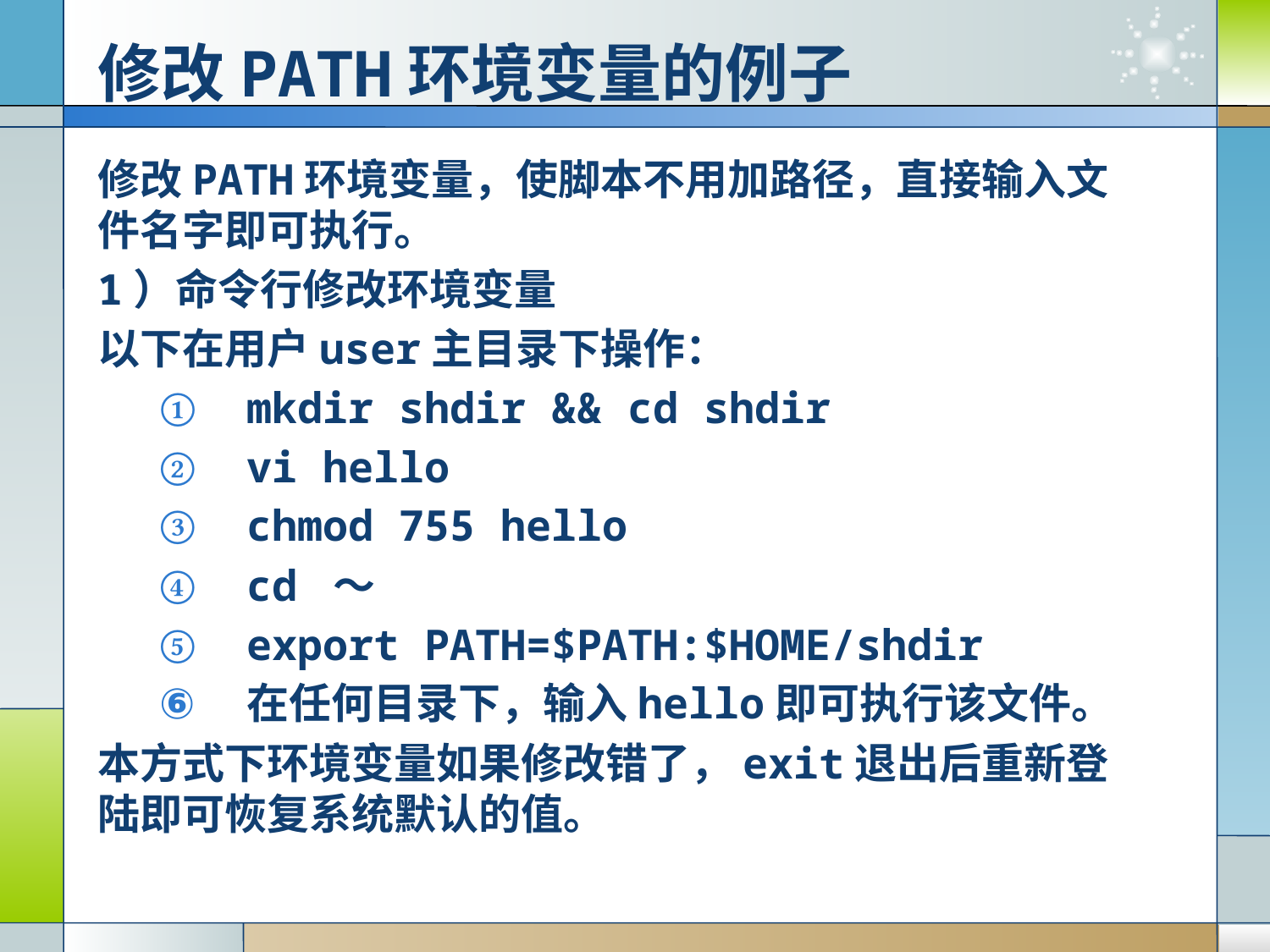

修改PATH环境变量的例子
修改PATH环境变量，使脚本不用加路径，直接输入文件名字即可执行。
1）命令行修改环境变量
以下在用户user主目录下操作：
mkdir shdir && cd shdir
vi hello
chmod 755 hello
cd ～
export PATH=$PATH:$HOME/shdir
在任何目录下，输入hello即可执行该文件。
本方式下环境变量如果修改错了，exit退出后重新登陆即可恢复系统默认的值。
# 49